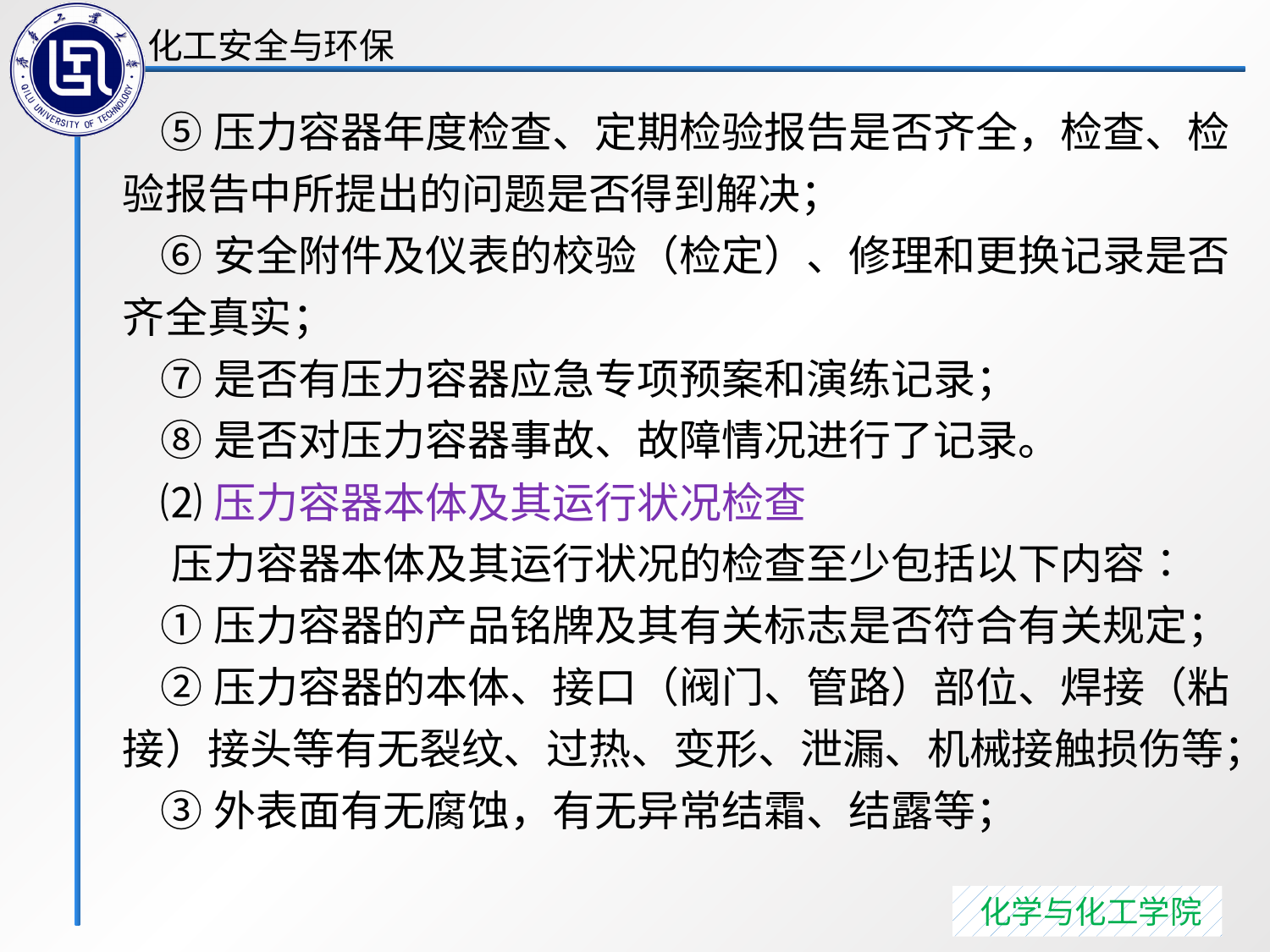

⑤压力容器年度检查、定期检验报告是否齐全，检查、检验报告中所提出的问题是否得到解决；
    ⑥安全附件及仪表的校验（检定）、修理和更换记录是否齐全真实；
    ⑦是否有压力容器应急专项预案和演练记录；
    ⑧是否对压力容器事故、故障情况进行了记录。
    ⑵压力容器本体及其运行状况检查
    压力容器本体及其运行状况的检查至少包括以下内容∶
    ①压力容器的产品铭牌及其有关标志是否符合有关规定；
    ②压力容器的本体、接口（阀门、管路）部位、焊接（粘接）接头等有无裂纹、过热、变形、泄漏、机械接触损伤等；
    ③外表面有无腐蚀，有无异常结霜、结露等；